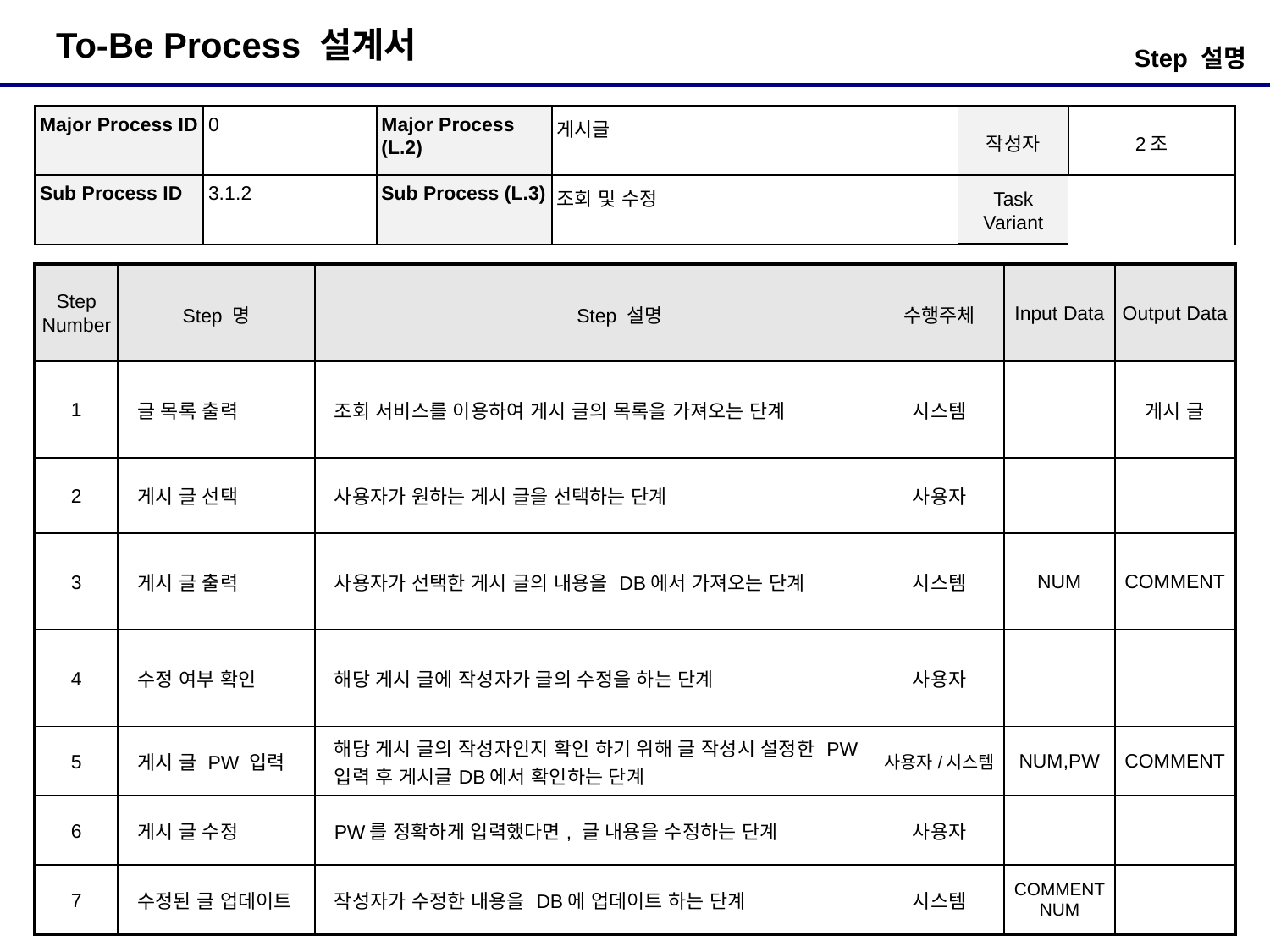

Step 설명
| Major Process ID | 0 | Major Process (L.2) | 게시글 | 작성자 | 2조 |
| --- | --- | --- | --- | --- | --- |
| Sub Process ID | 3.1.2 | Sub Process (L.3) | 조회 및 수정 | Task Variant |  |
| Step Number | Step 명 | Step 설명 | 수행주체 | Input Data | Output Data |
| --- | --- | --- | --- | --- | --- |
| 1 | 글 목록 출력 | 조회 서비스를 이용하여 게시 글의 목록을 가져오는 단계 | 시스템 |  | 게시 글 |
| 2 | 게시 글 선택 | 사용자가 원하는 게시 글을 선택하는 단계 | 사용자 |  |  |
| 3 | 게시 글 출력 | 사용자가 선택한 게시 글의 내용을 DB에서 가져오는 단계 | 시스템 | NUM | COMMENT |
| 4 | 수정 여부 확인 | 해당 게시 글에 작성자가 글의 수정을 하는 단계 | 사용자 |  |  |
| 5 | 게시 글 PW 입력 | 해당 게시 글의 작성자인지 확인 하기 위해 글 작성시 설정한 PW 입력 후 게시글DB에서 확인하는 단계 | 사용자/시스템 | NUM,PW | COMMENT |
| 6 | 게시 글 수정 | PW를 정확하게 입력했다면, 글 내용을 수정하는 단계 | 사용자 |  |  |
| 7 | 수정된 글 업데이트 | 작성자가 수정한 내용을 DB에 업데이트 하는 단계 | 시스템 | COMMENT NUM |  |